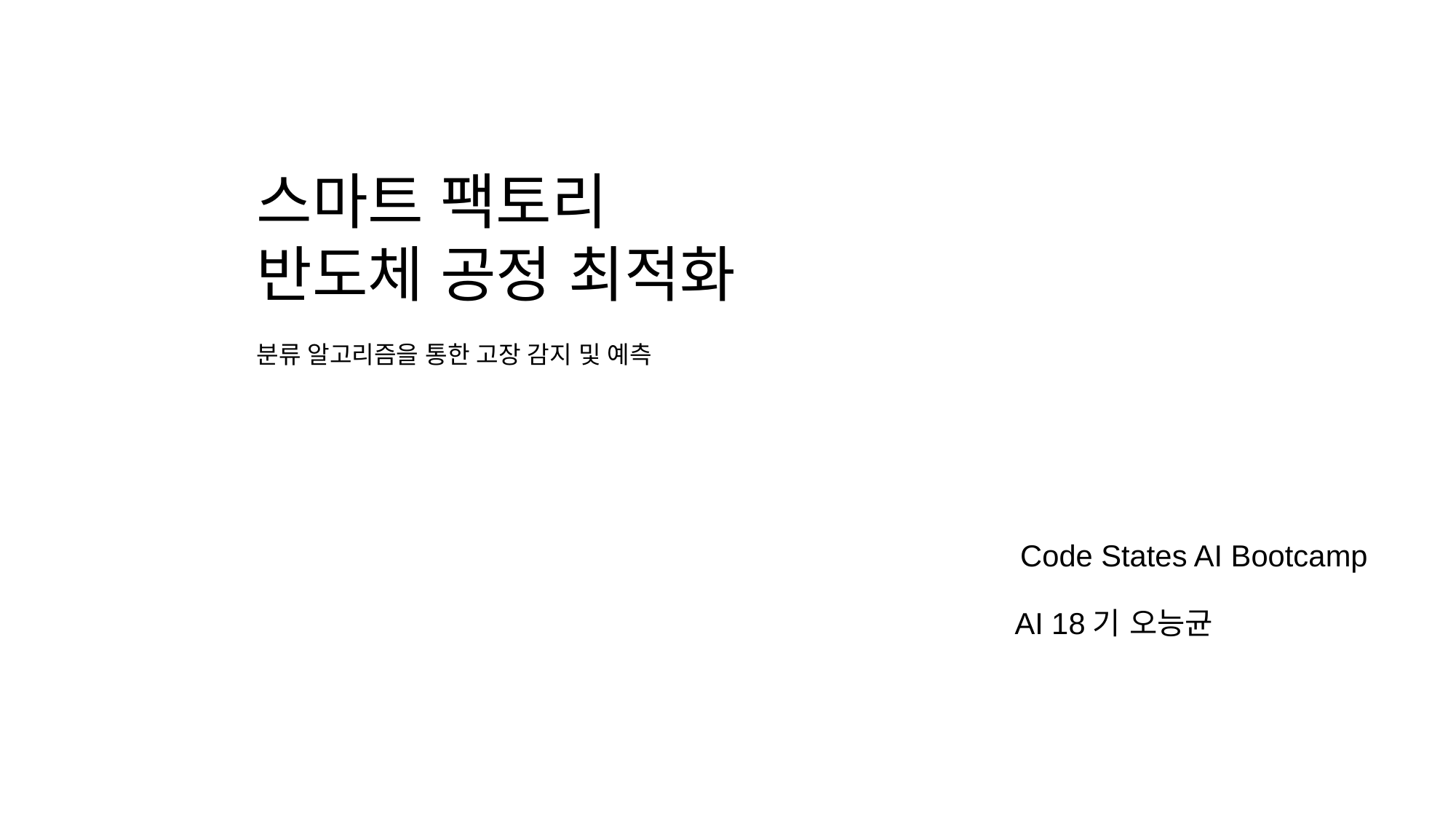

스마트 팩토리
반도체 공정 최적화
분류 알고리즘을 통한 고장 감지 및 예측
Code States AI Bootcamp
AI 18기 오능균